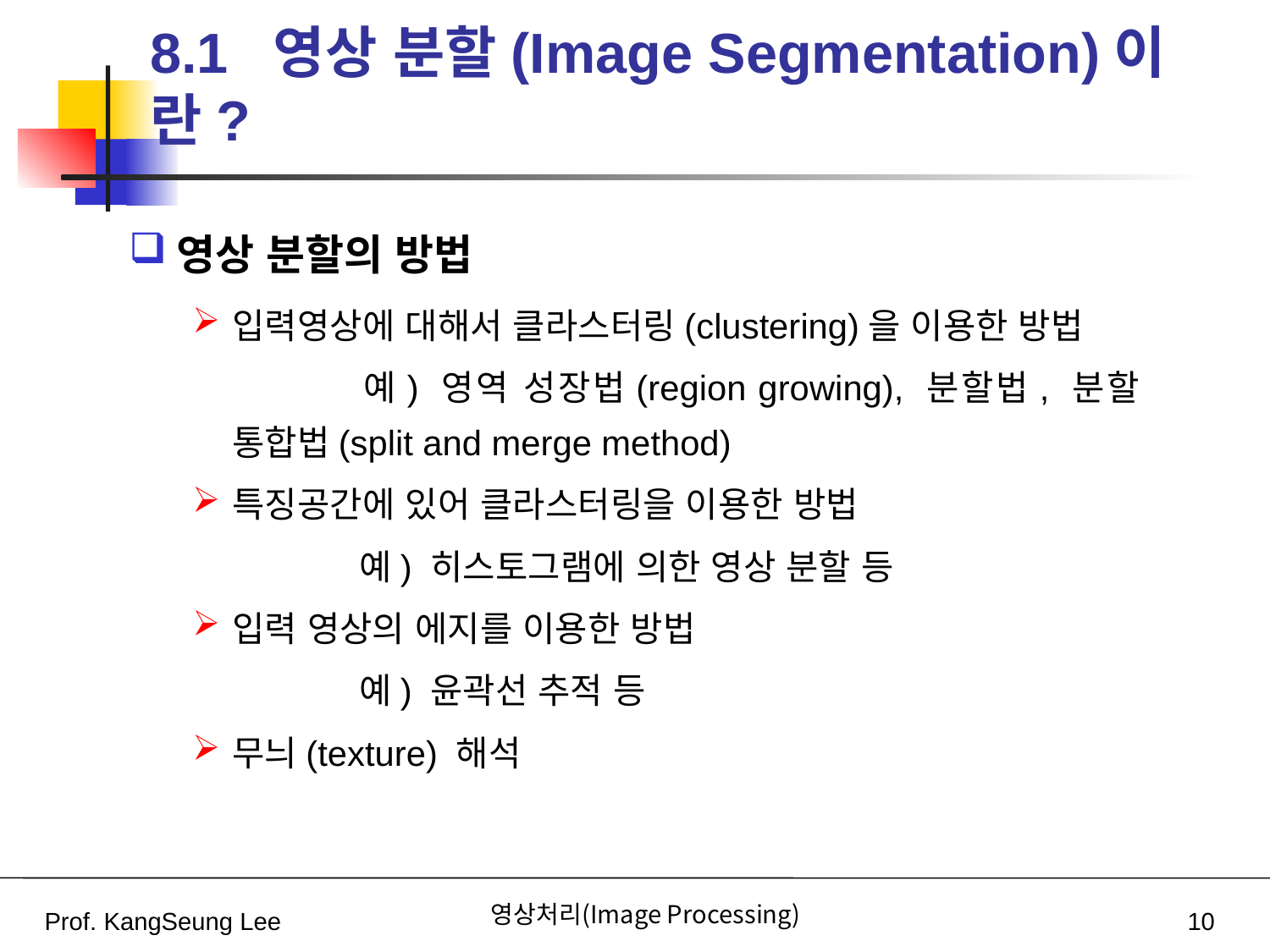

# 8.1  영상 분할(Image Segmentation)이란?
영상 분할의 방법
입력영상에 대해서 클라스터링(clustering)을 이용한 방법
		예) 영역 성장법(region growing), 분할법, 분할 통합법(split and merge method)
특징공간에 있어 클라스터링을 이용한 방법
		예) 히스토그램에 의한 영상 분할 등
입력 영상의 에지를 이용한 방법
		예) 윤곽선 추적 등
무늬(texture) 해석

Prof. KangSeung Lee
영상처리(Image Processing)
10